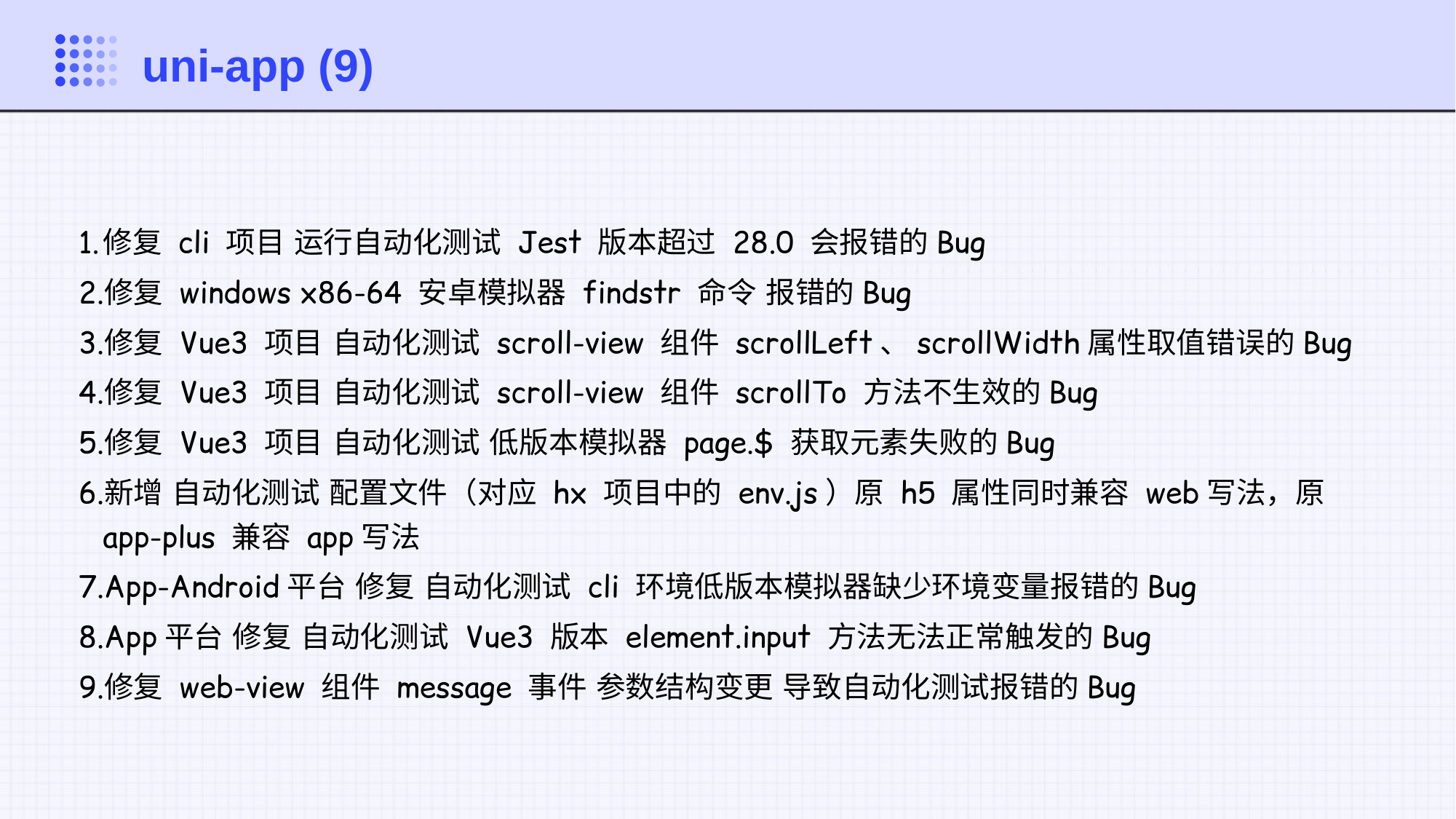

uni-app (9)

修复 cli 项目 运行自动化测试 Jest 版本超过 28.0 会报错的Bug
修复 windows x86-64 安卓模拟器 findstr 命令 报错的Bug
修复 Vue3 项目 自动化测试 scroll-view 组件 scrollLeft、scrollWidth属性取值错误的Bug
修复 Vue3 项目 自动化测试 scroll-view 组件 scrollTo 方法不生效的Bug
修复 Vue3 项目 自动化测试 低版本模拟器 page.$ 获取元素失败的Bug
新增 自动化测试 配置文件（对应 hx 项目中的 env.js）原 h5 属性同时兼容 web写法，原 app-plus 兼容 app写法
App-Android平台 修复 自动化测试 cli 环境低版本模拟器缺少环境变量报错的Bug
App平台 修复 自动化测试 Vue3 版本 element.input 方法无法正常触发的Bug
修复 web-view 组件 message 事件 参数结构变更 导致自动化测试报错的Bug